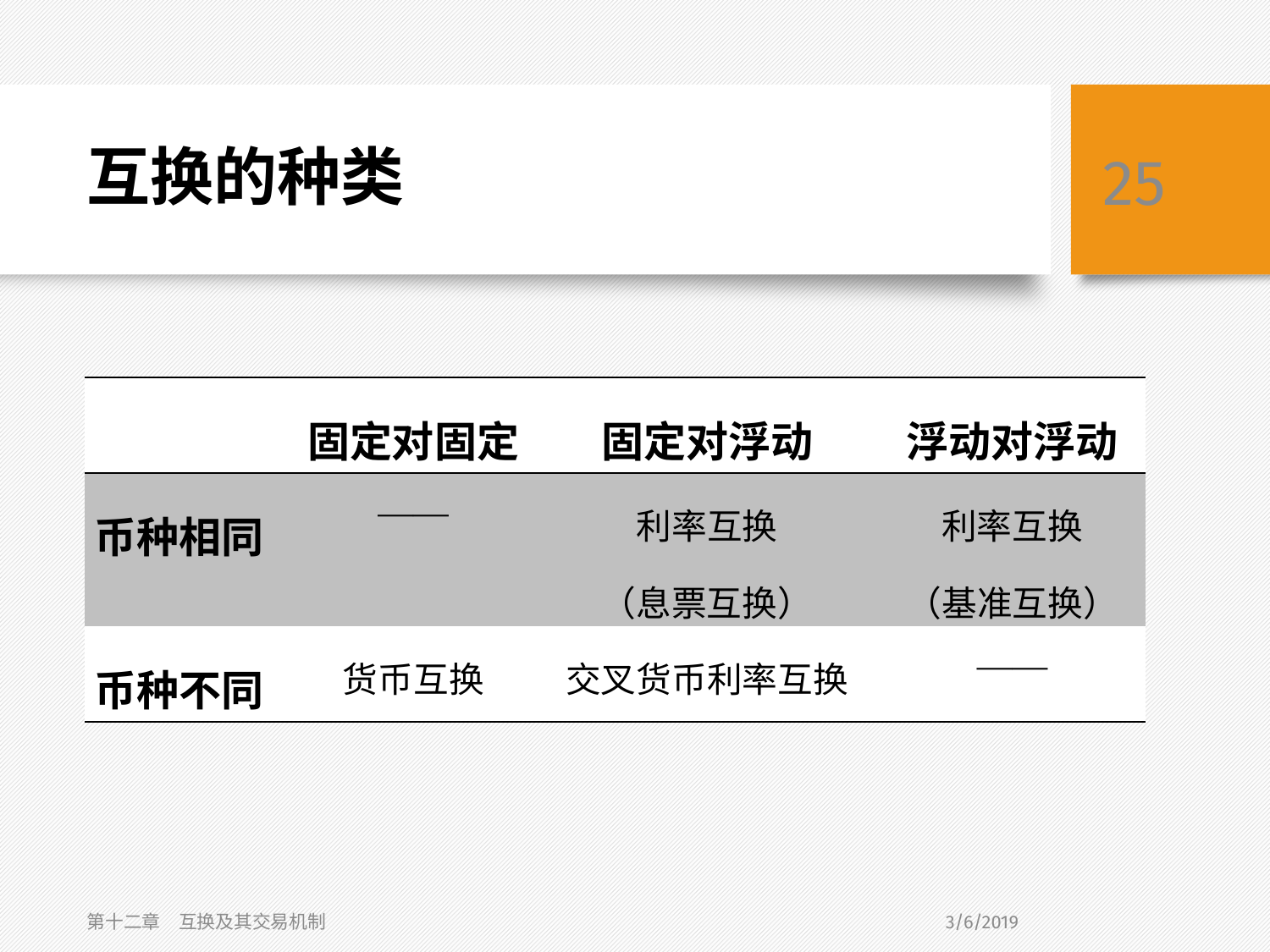

# 互换的种类
25
|  | 固定对固定 | 固定对浮动 | 浮动对浮动 |
| --- | --- | --- | --- |
| 币种相同 | —— | 利率互换 （息票互换） | 利率互换 （基准互换） |
| 币种不同 | 货币互换 | 交叉货币利率互换 | —— |
3/6/2019
第十二章　互换及其交易机制